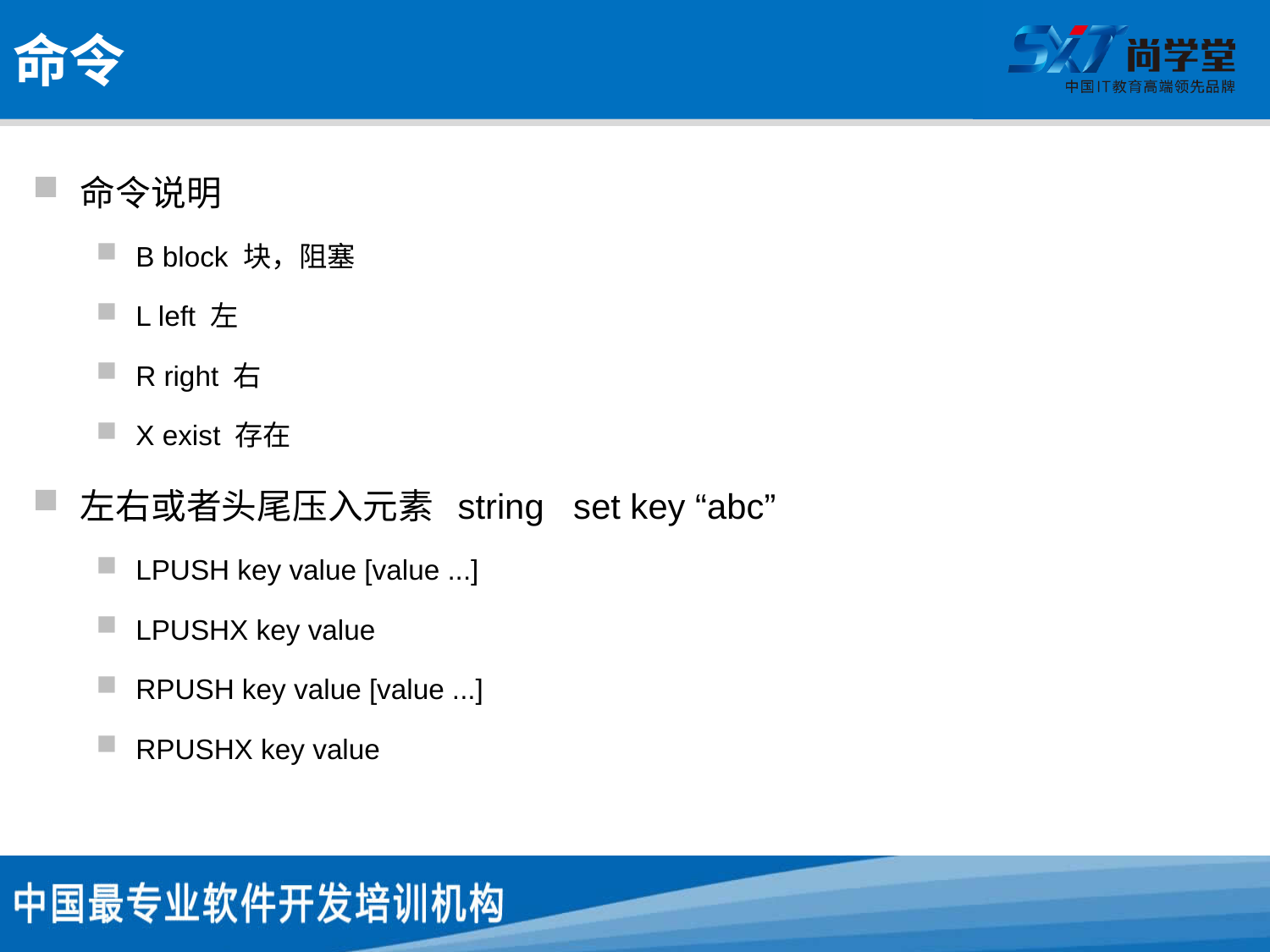

# 命令
命令说明
B block 块，阻塞
L left 左
R right 右
X exist 存在
左右或者头尾压入元素  string   set key “abc”
LPUSH key value [value ...]
LPUSHX key value
RPUSH key value [value ...]
RPUSHX key value